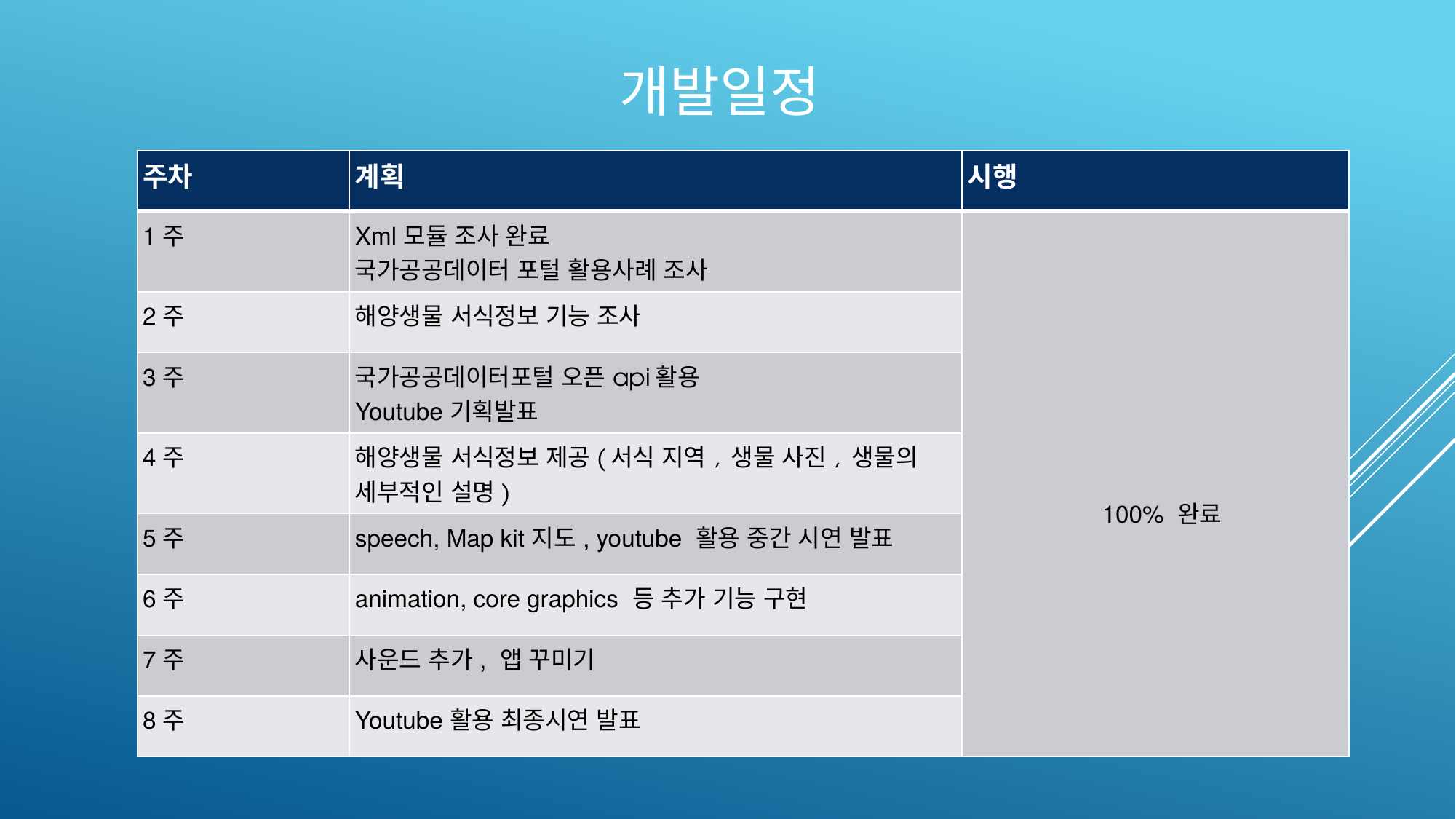

# 개발일정
| 주차 | 계획 | 시행 |
| --- | --- | --- |
| 1주 | Xml모듈 조사 완료 국가공공데이터 포털 활용사례 조사 | 100% 완료 |
| 2주 | 해양생물 서식정보 기능 조사 |  |
| 3주 | 국가공공데이터포털 오픈api활용 Youtube기획발표 |  |
| 4주 | 해양생물 서식정보 제공(서식 지역, 생물 사진, 생물의 세부적인 설명) |  |
| 5주 | speech, Map kit지도, youtube 활용 중간 시연 발표 |  |
| 6주 | animation, core graphics 등 추가 기능 구현 |  |
| 7주 | 사운드 추가, 앱 꾸미기 |  |
| 8주 | Youtube활용 최종시연 발표 |  |